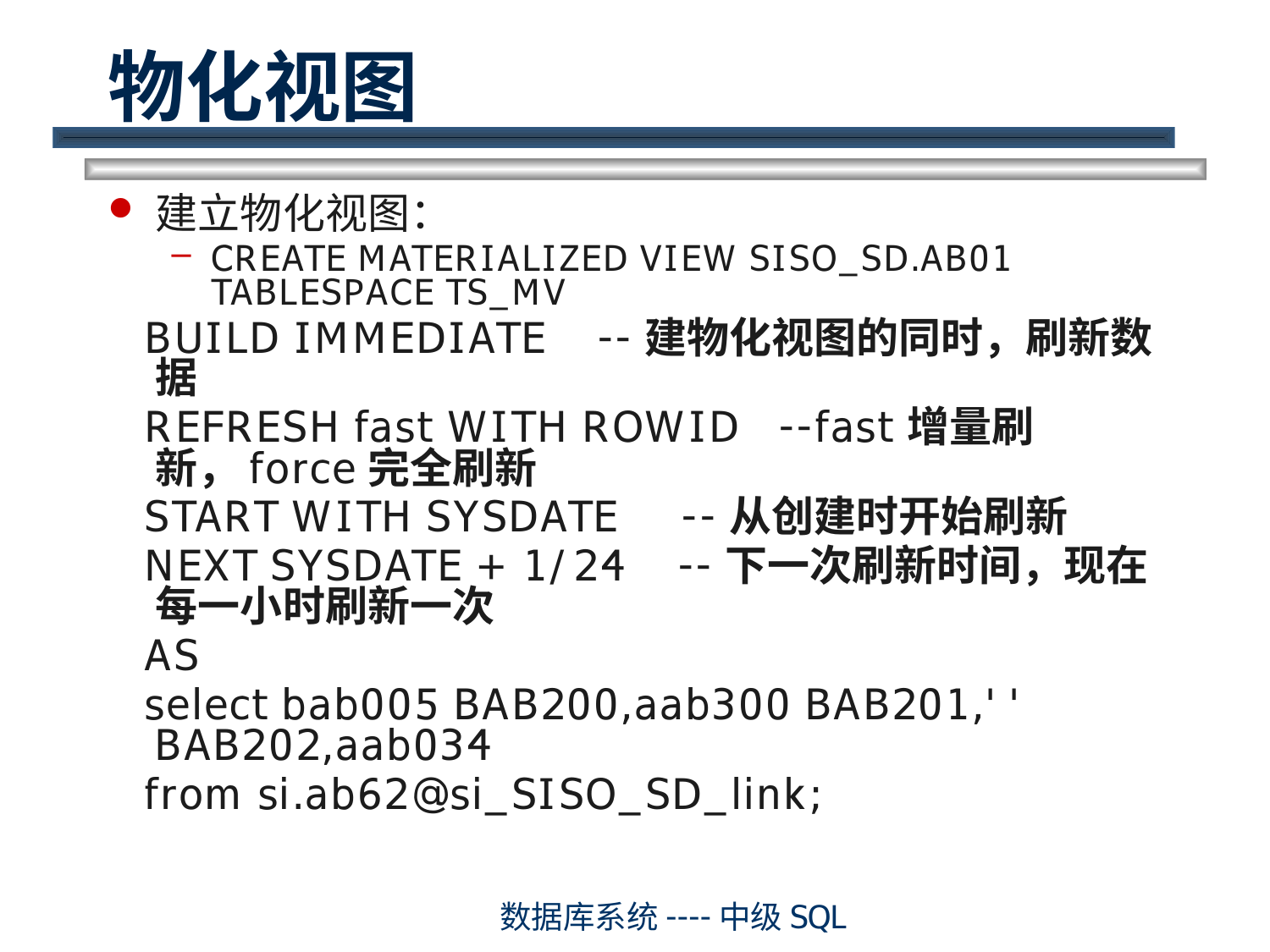

# 物化视图
建立物化视图：
CREATE MATERIALIZED VIEW SISO_SD.AB01   TABLESPACE TS_MV
   BUILD IMMEDIATE    --建物化视图的同时，刷新数据
   REFRESH fast WITH ROWID   --fast增量刷新，force完全刷新
   START WITH SYSDATE     --从创建时开始刷新
   NEXT SYSDATE + 1/24    --下一次刷新时间，现在每一小时刷新一次
   AS
   select bab005 BAB200,aab300 BAB201,' ' BAB202,aab034
   from si.ab62@si_SISO_SD_link;
数据库系统----中级SQL